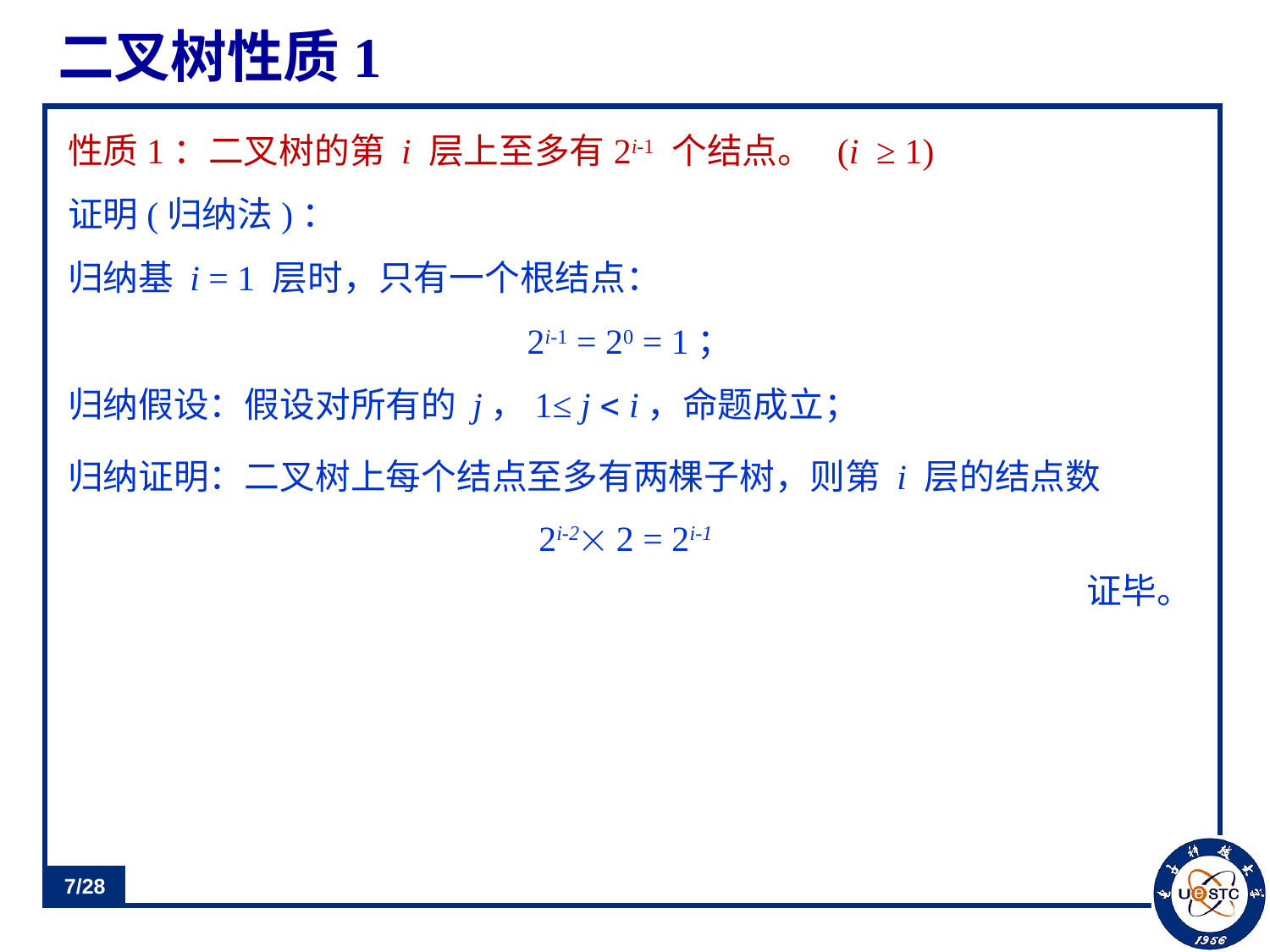

# 二叉树性质1
性质1：二叉树的第 i 层上至多有2i-1 个结点。  (i  ≥ 1)
证明(归纳法)：
归纳基 i = 1 层时，只有一个根结点：
2i-1 = 20 = 1；
归纳假设：假设对所有的 j，1≤ j < i，命题成立；
归纳证明：二叉树上每个结点至多有两棵子树，则第 i 层的结点数
2i-2× 2 = 2i-1
证毕。

7/28